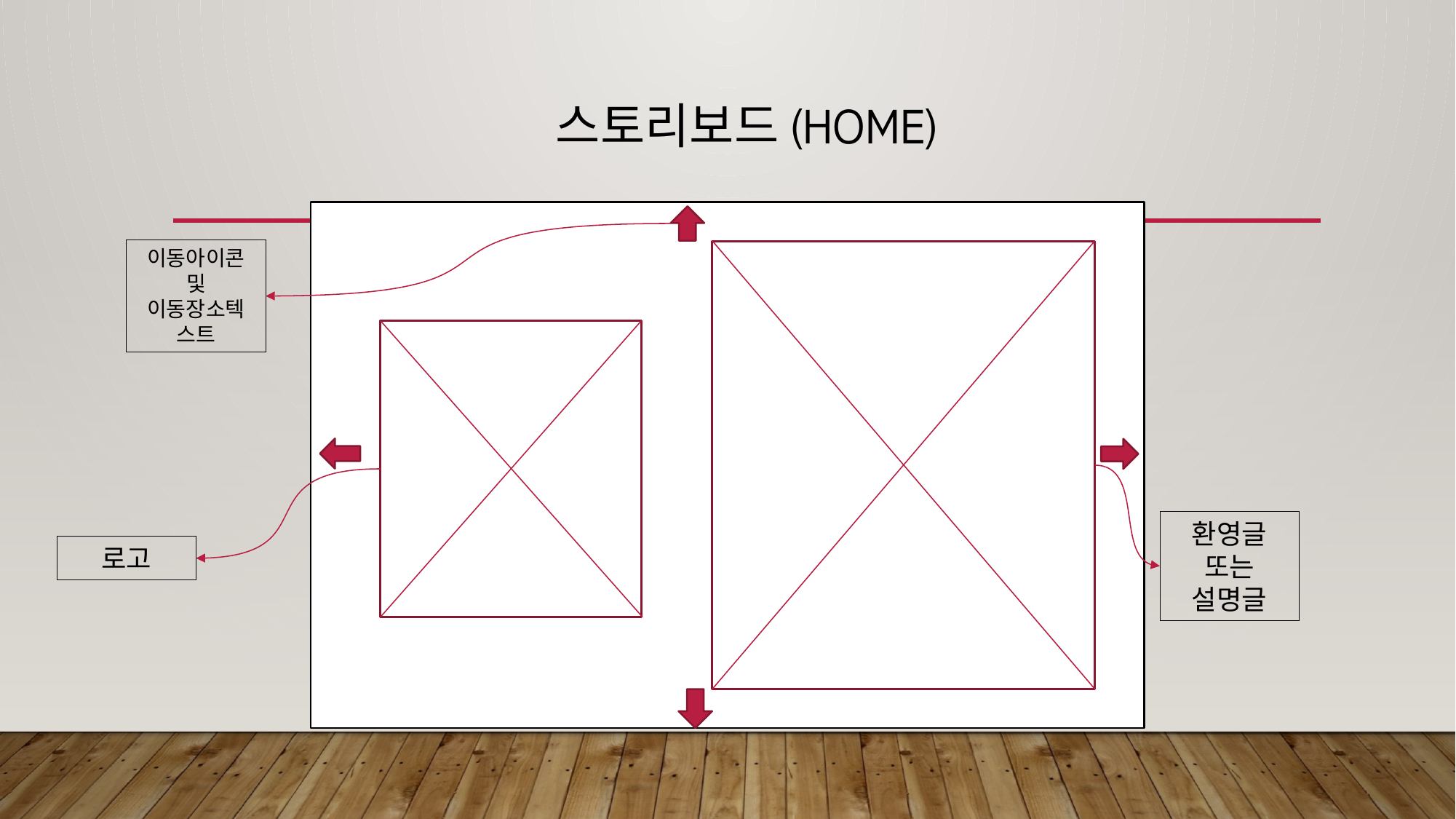

# 스토리보드(Home)

이동아이콘
및
이동장소텍스트
환영글
또는
설명글
로고